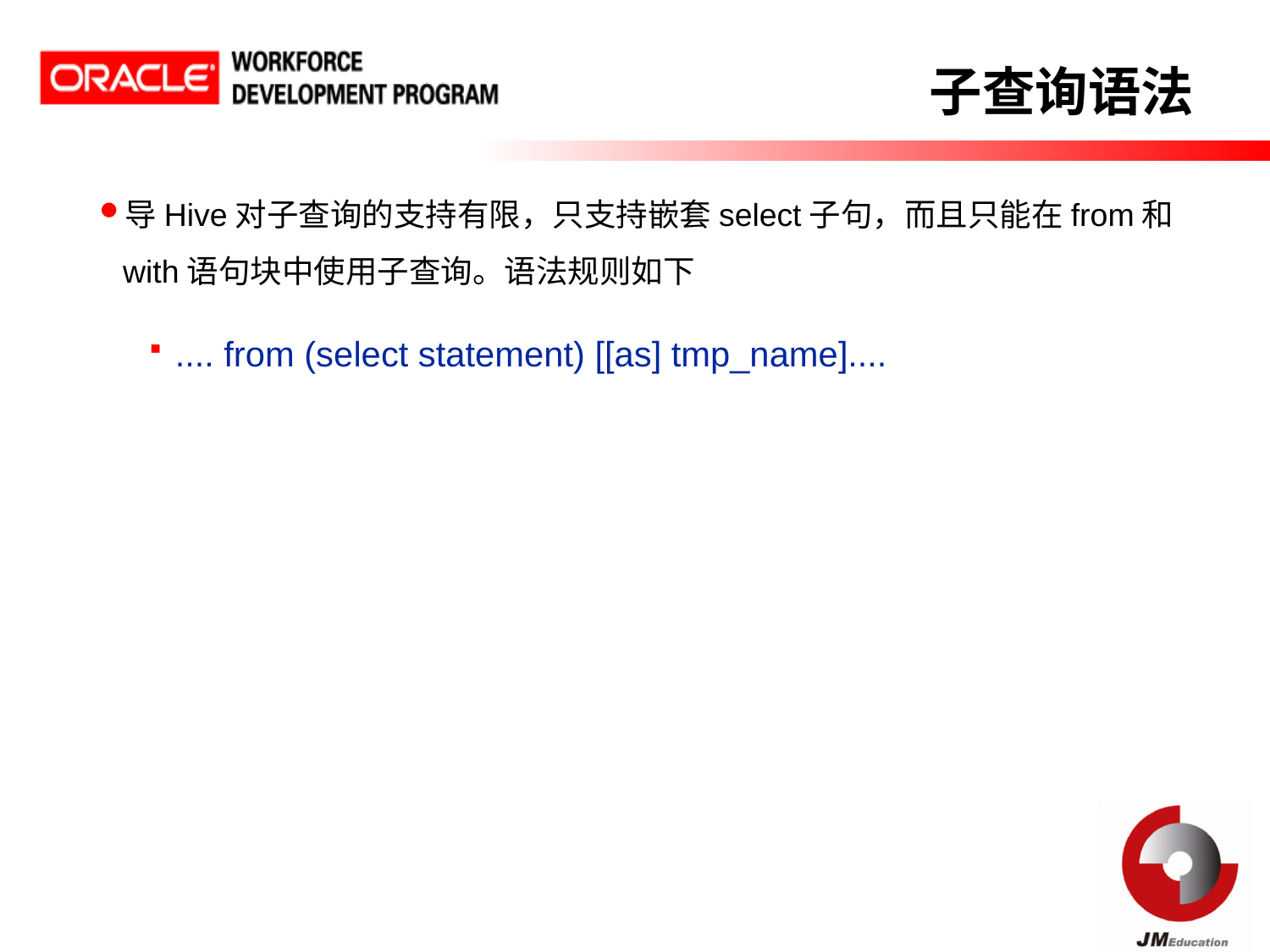

子查询语法
导Hive对子查询的支持有限，只支持嵌套select子句，而且只能在from和with语句块中使用子查询。语法规则如下
.... from (select statement) [[as] tmp_name]....